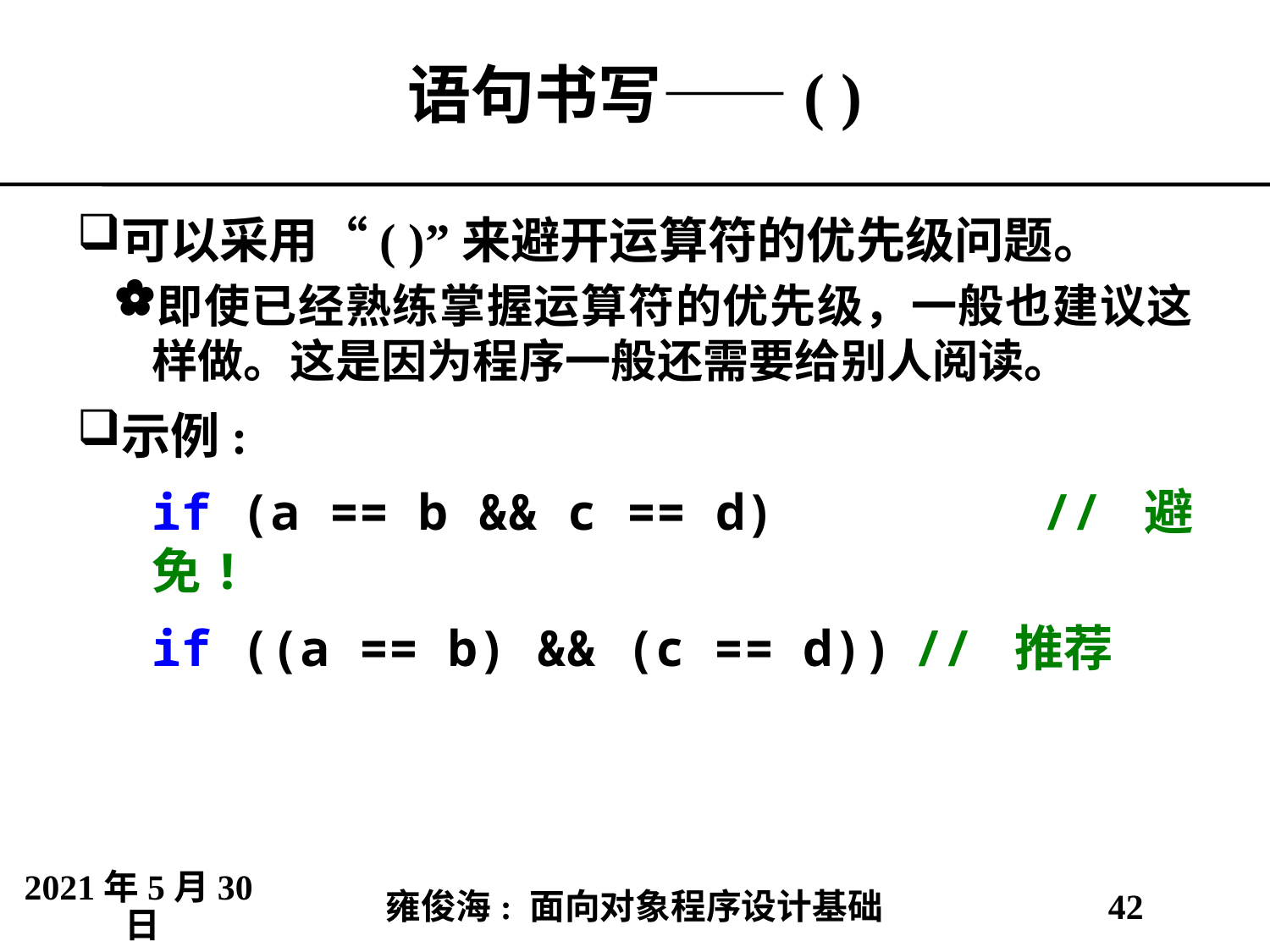

# 语句书写——( )

可以采用“( )”来避开运算符的优先级问题。
即使已经熟练掌握运算符的优先级，一般也建议这样做。这是因为程序一般还需要给别人阅读。
示例:
if (a == b && c == d)     	// 避免!
if ((a == b) && (c == d))	// 推荐
2021年5月30日
雍俊海: 面向对象程序设计基础
42